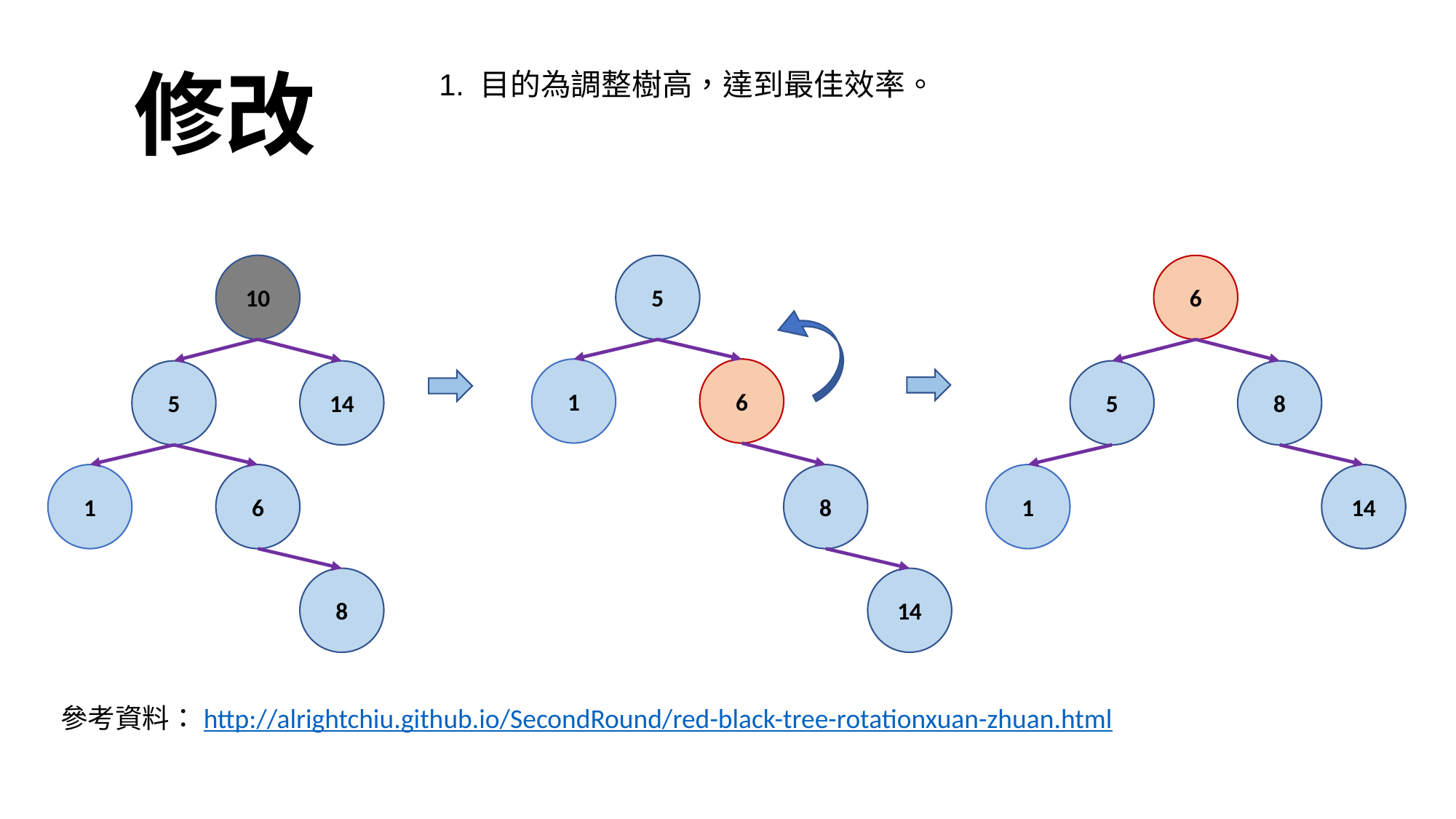

# 修改
1. 目的為調整樹高，達到最佳效率。
10
5
6

1
6
5
14
5
8

1
6
8
1
14
8
14
參考資料：http://alrightchiu.github.io/SecondRound/red-black-tree-rotationxuan-zhuan.html